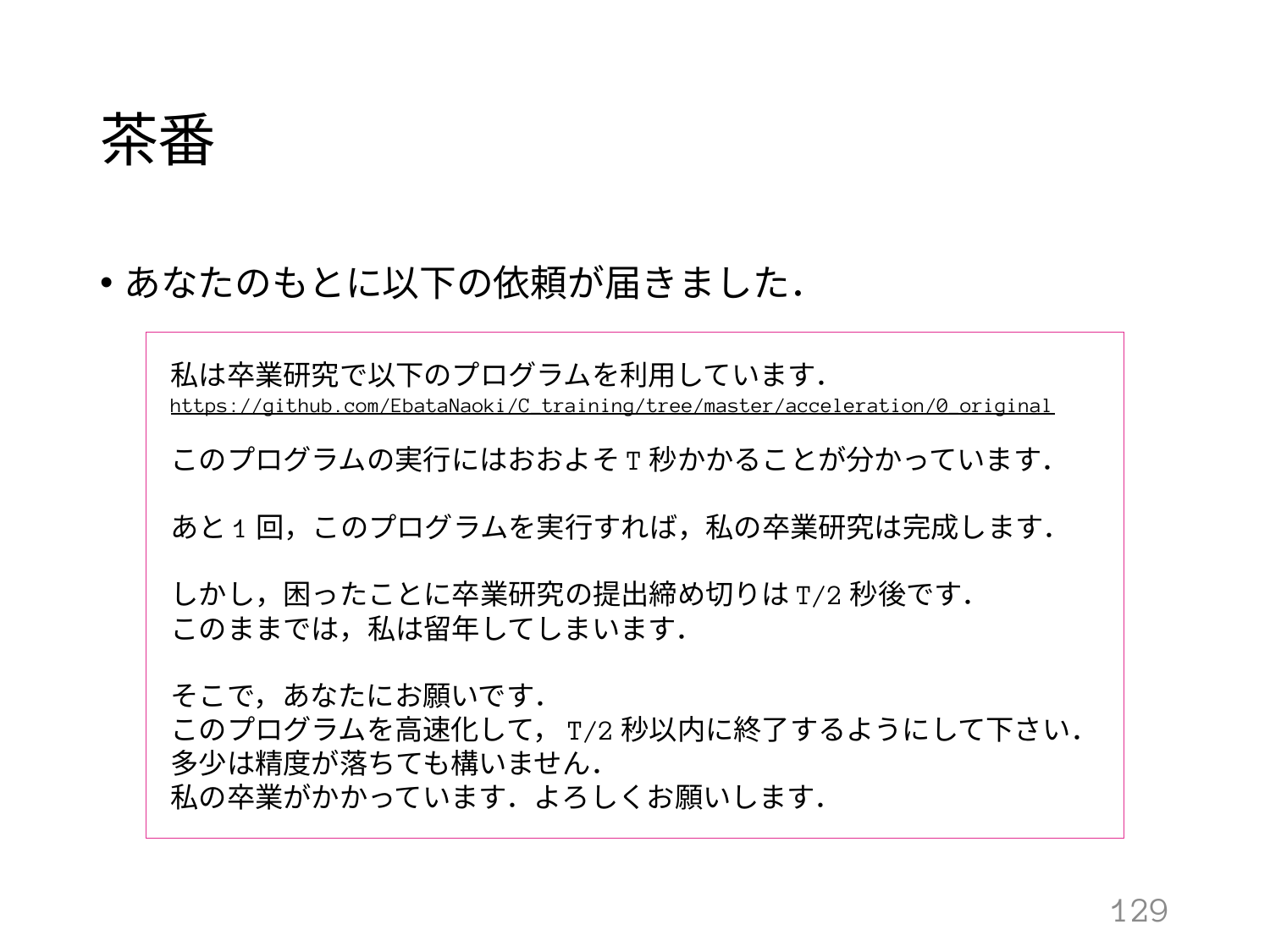

# 茶番
あなたのもとに以下の依頼が届きました．

私は卒業研究で以下のプログラムを利用しています．
https://github.com/EbataNaoki/C_training/tree/master/acceleration/0_original
このプログラムの実行にはおおよそT秒かかることが分かっています．

あと1回，このプログラムを実行すれば，私の卒業研究は完成します．

しかし，困ったことに卒業研究の提出締め切りはT/2秒後です．
このままでは，私は留年してしまいます．

そこで，あなたにお願いです．
このプログラムを高速化して，T/2秒以内に終了するようにして下さい．
多少は精度が落ちても構いません．
私の卒業がかかっています．よろしくお願いします．
129